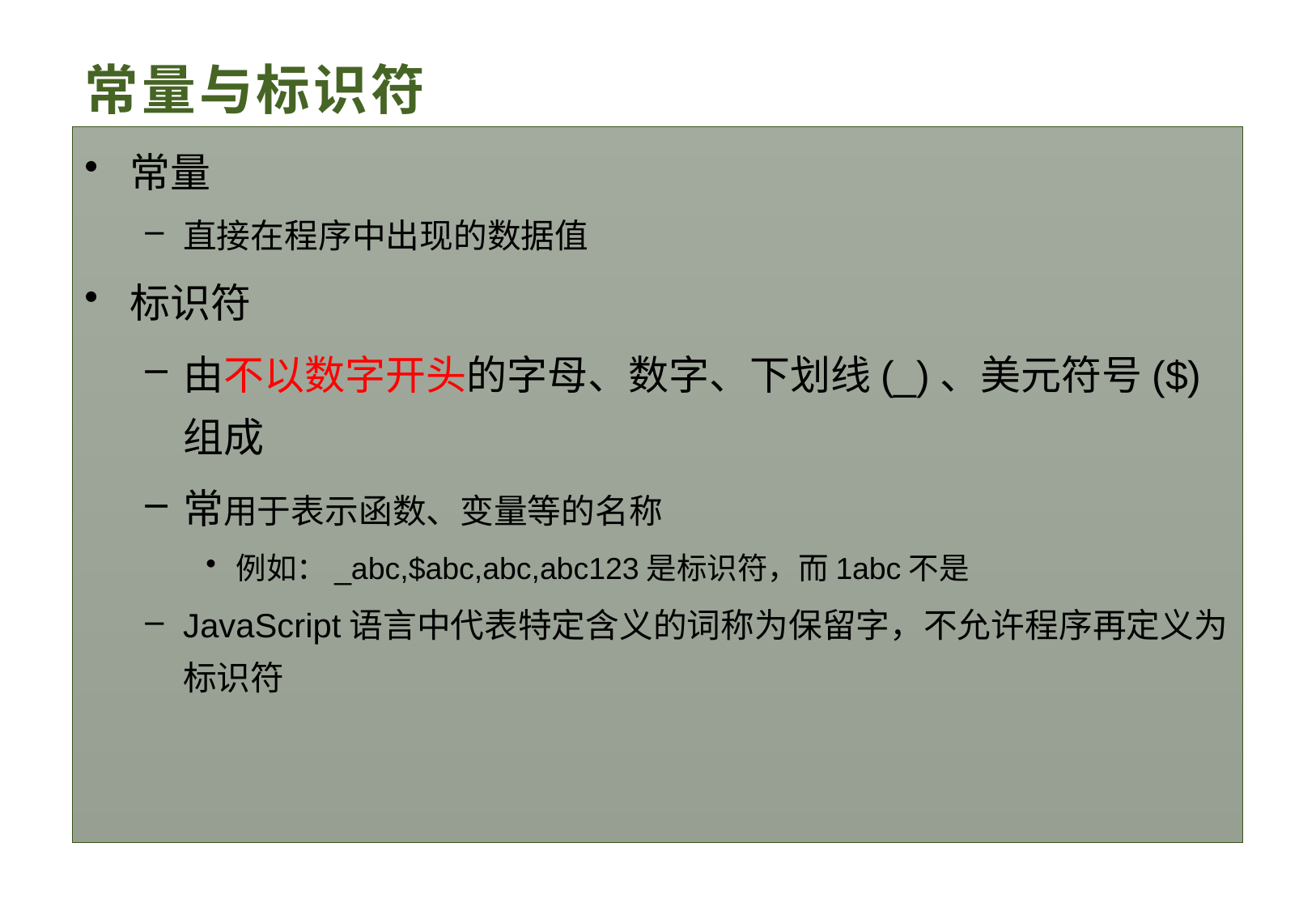

# 常量与标识符
常量
直接在程序中出现的数据值
标识符
由不以数字开头的字母、数字、下划线(_)、美元符号($)组成
常用于表示函数、变量等的名称
例如：_abc,$abc,abc,abc123是标识符，而1abc不是
JavaScript语言中代表特定含义的词称为保留字，不允许程序再定义为标识符